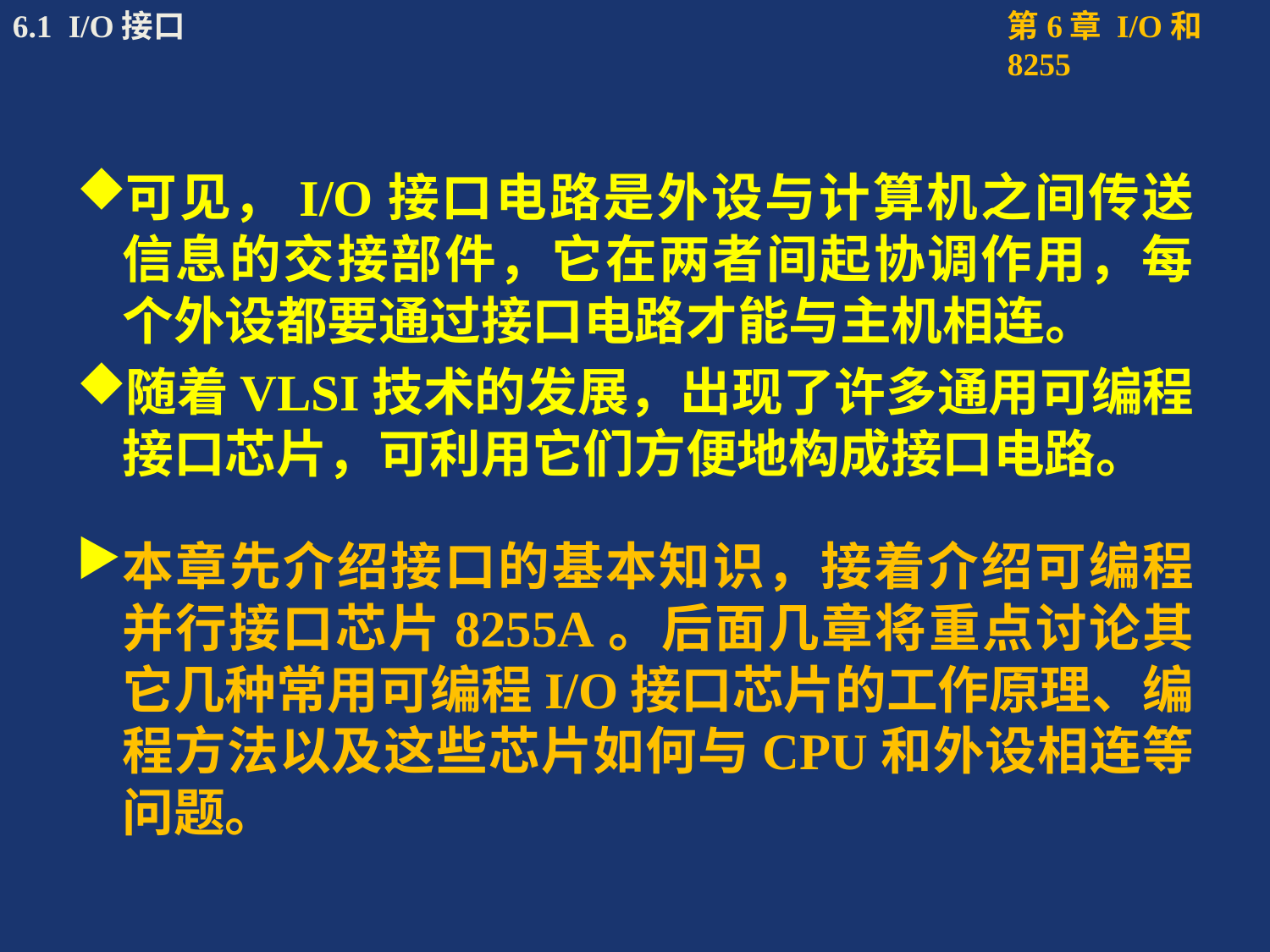

#
可见，I/O接口电路是外设与计算机之间传送信息的交接部件，它在两者间起协调作用，每个外设都要通过接口电路才能与主机相连。
随着VLSI技术的发展，出现了许多通用可编程接口芯片，可利用它们方便地构成接口电路。
本章先介绍接口的基本知识，接着介绍可编程并行接口芯片8255A。后面几章将重点讨论其它几种常用可编程I/O接口芯片的工作原理、编程方法以及这些芯片如何与CPU和外设相连等问题。